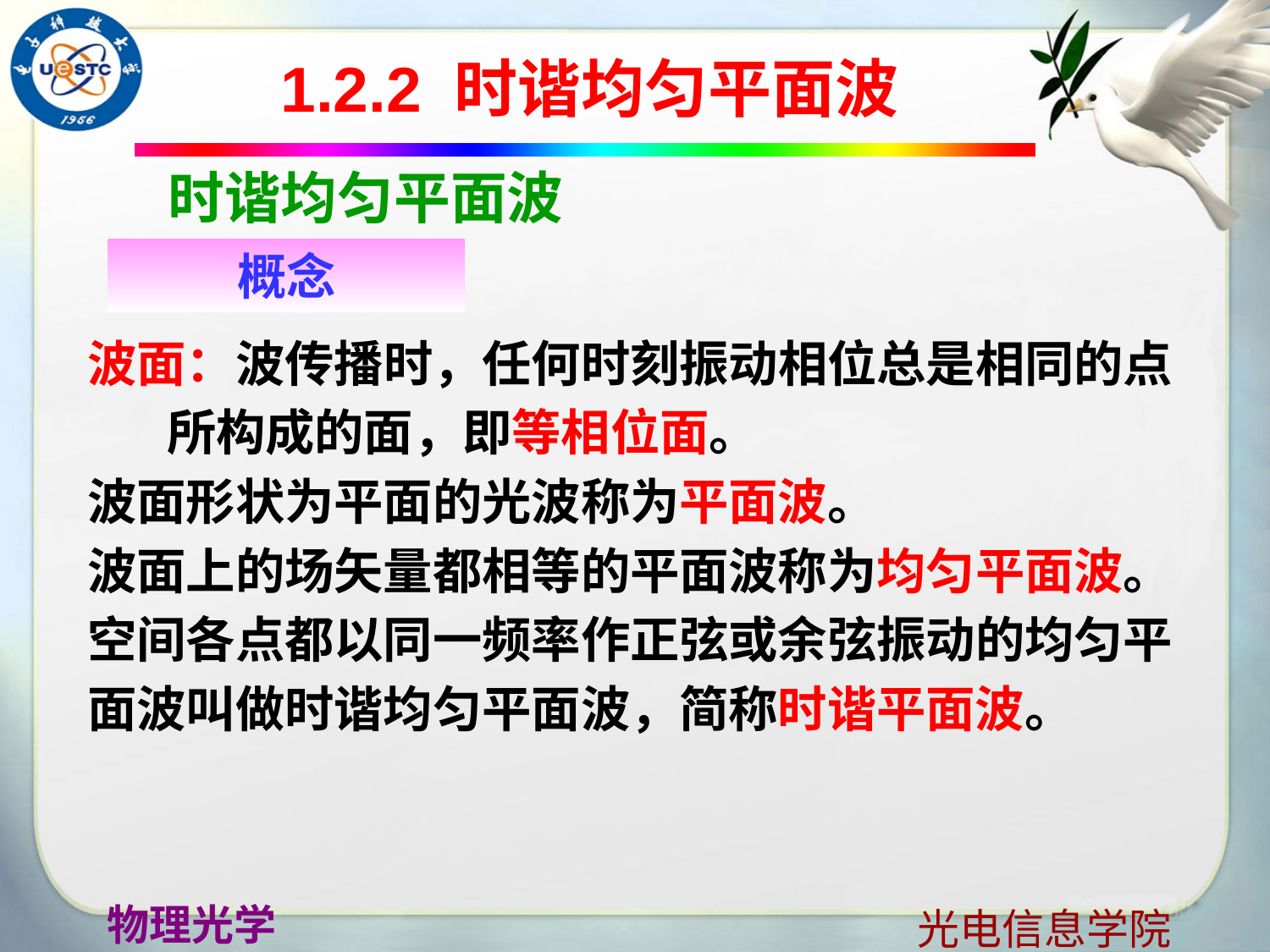

# 1.2.2 时谐均匀平面波
时谐均匀平面波
概念
波面：波传播时，任何时刻振动相位总是相同的点
      所构成的面，即等相位面。
波面形状为平面的光波称为平面波。
波面上的场矢量都相等的平面波称为均匀平面波。
空间各点都以同一频率作正弦或余弦振动的均匀平
面波叫做时谐均匀平面波，简称时谐平面波。